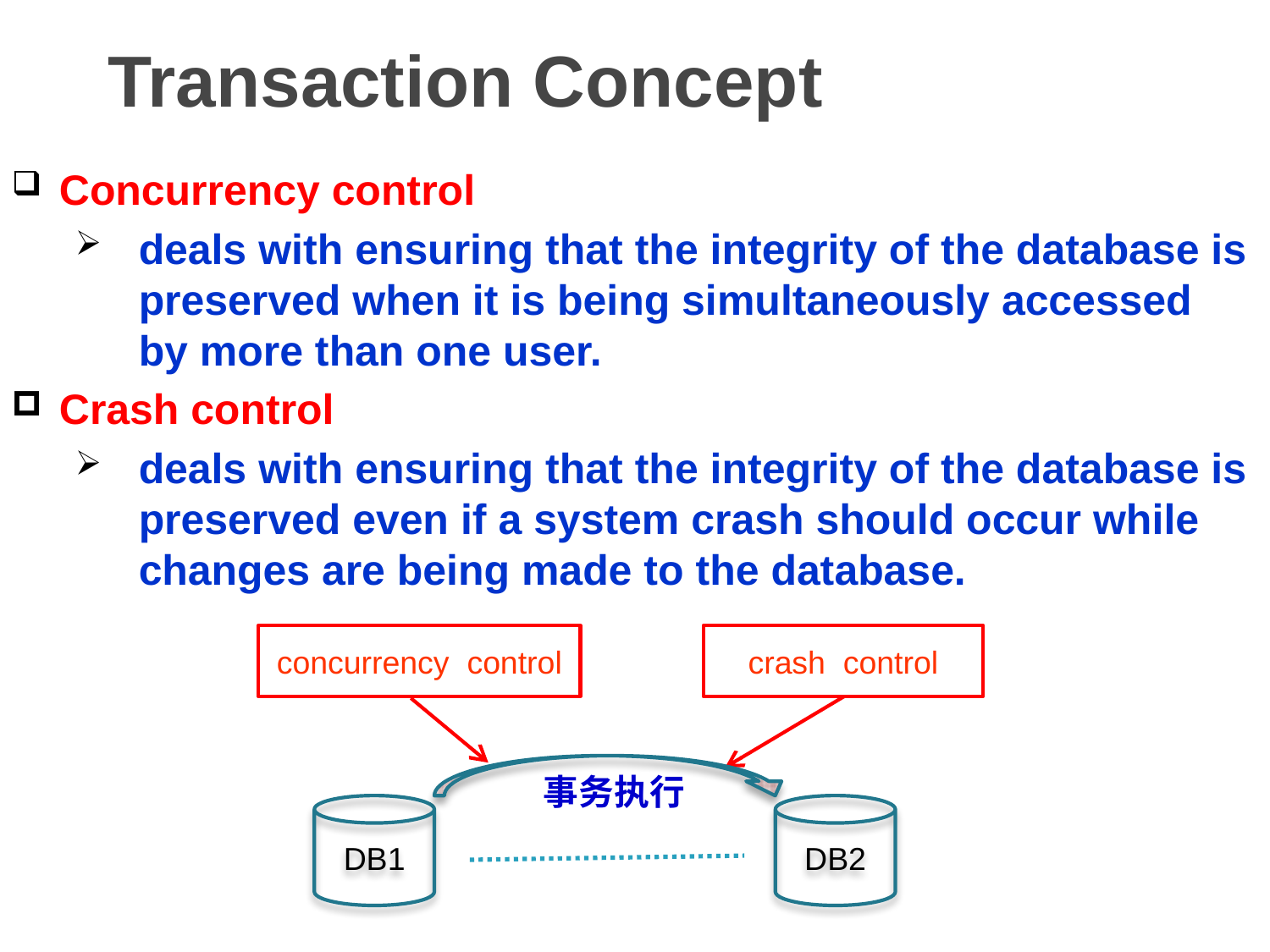

# Transaction Concept
Concurrency control
deals with ensuring that the integrity of the database is preserved when it is being simultaneously accessed by more than one user.
Crash control
deals with ensuring that the integrity of the database is preserved even if a system crash should occur while changes are being made to the database.
concurrency  control
crash  control

事务执行
DB2
DB1